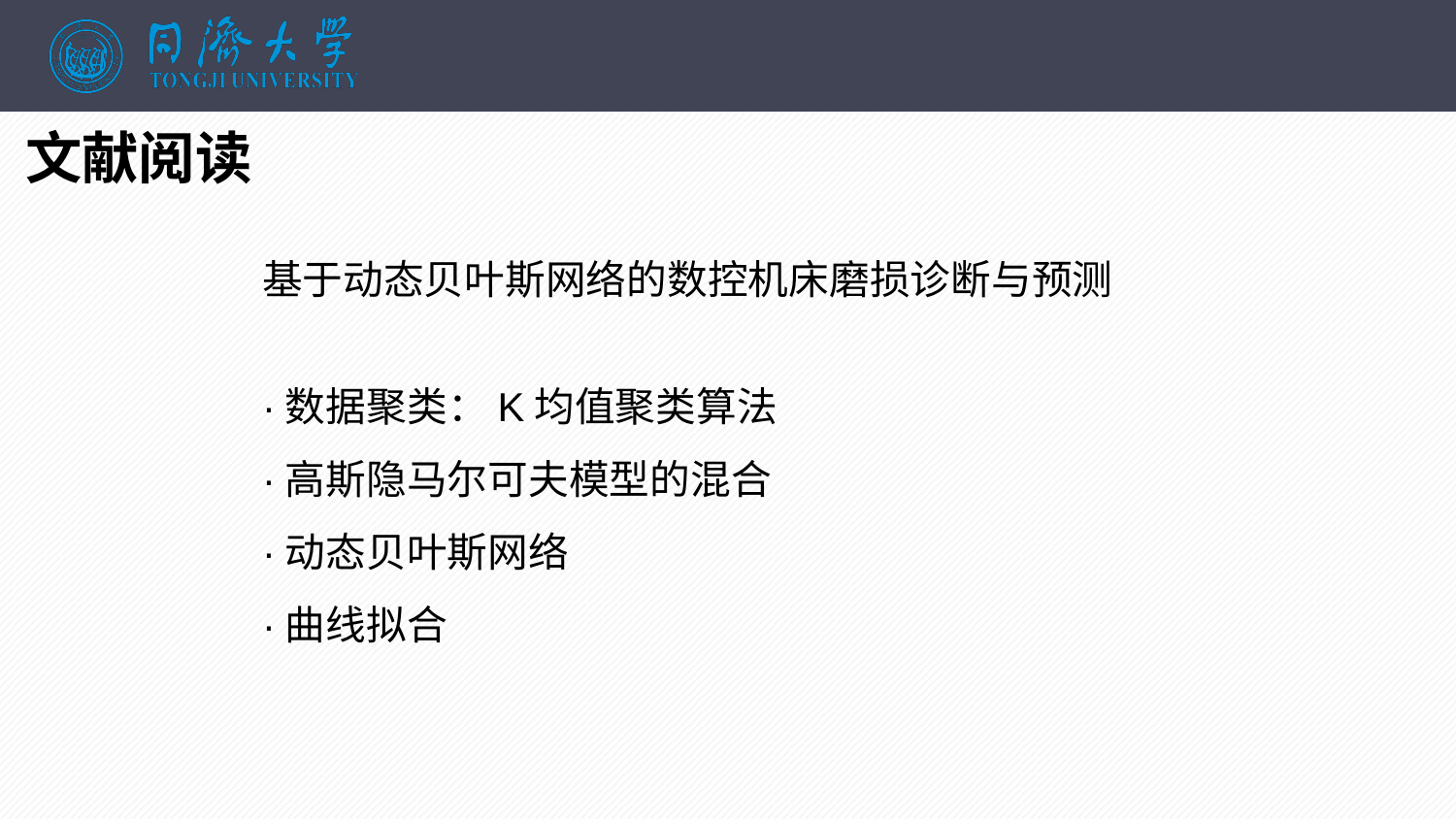

文献阅读
基于动态贝叶斯网络的数控机床磨损诊断与预测
·数据聚类：K均值聚类算法

·高斯隐马尔可夫模型的混合

·动态贝叶斯网络

·曲线拟合